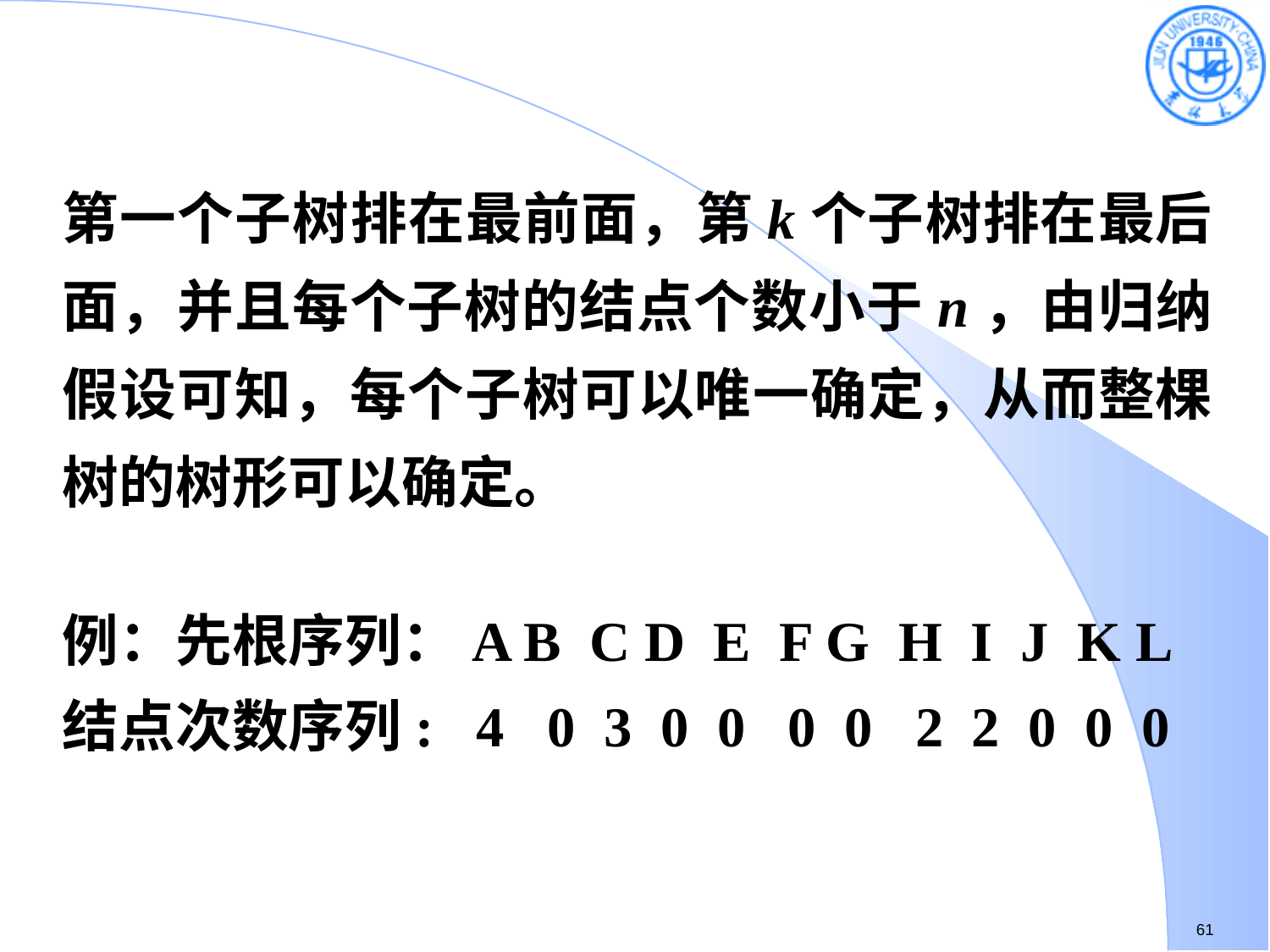

第一个子树排在最前面，第k个子树排在最后面，并且每个子树的结点个数小于n，由归纳假设可知，每个子树可以唯一确定，从而整棵树的树形可以确定。

例：先根序列：A B  C D  E  F G  H  I  J  K L
结点次数序列:   4   0  3  0  0   0  0   2  2  0  0  0